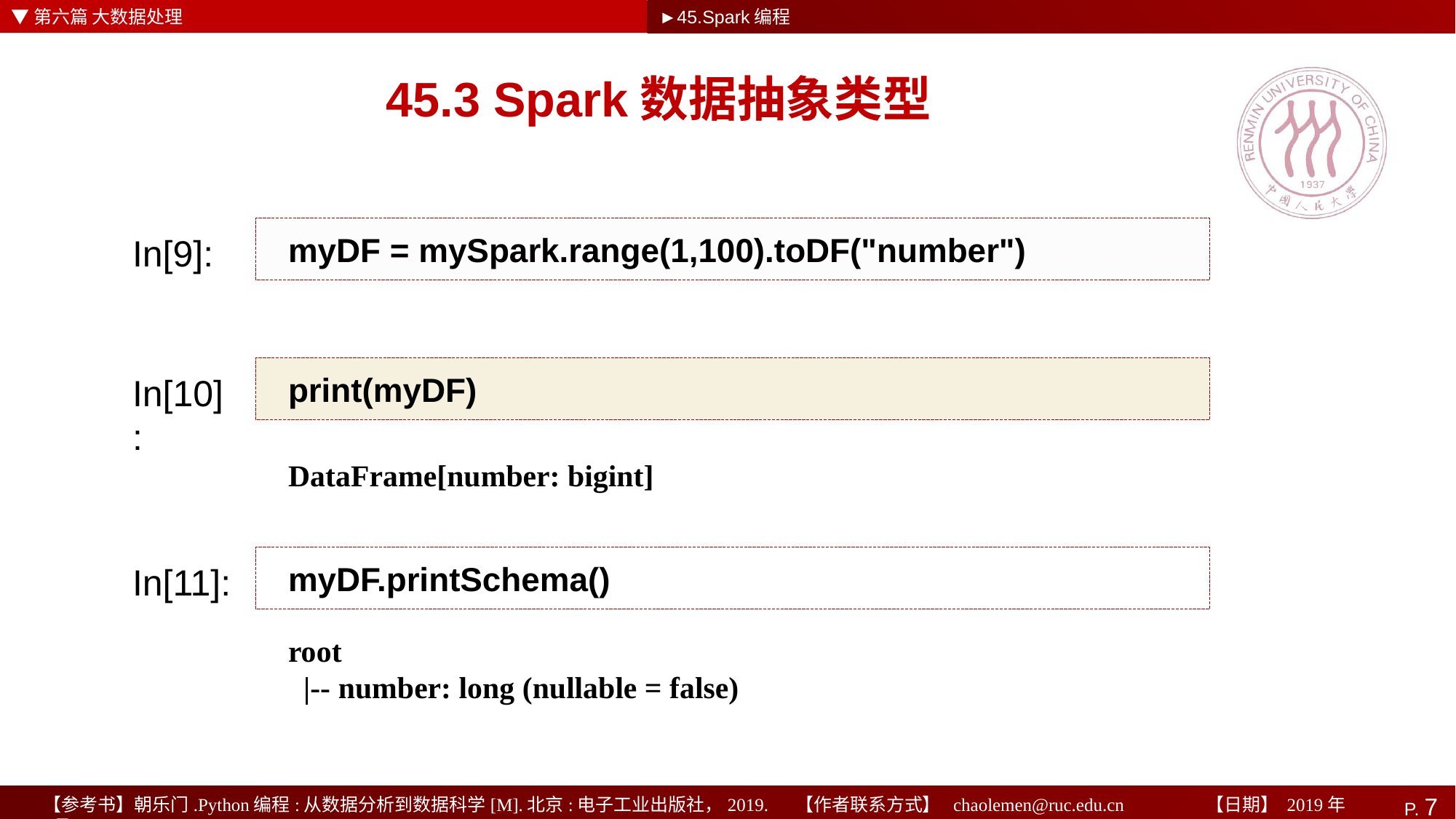

▼第六篇 大数据处理
►45.Spark编程
# 45.3 Spark数据抽象类型
myDF = mySpark.range(1,100).toDF("number")
In[9]:
print(myDF)
In[10]:
DataFrame[number: bigint]
myDF.printSchema()
In[11]:
root
  |-- number: long (nullable = false)